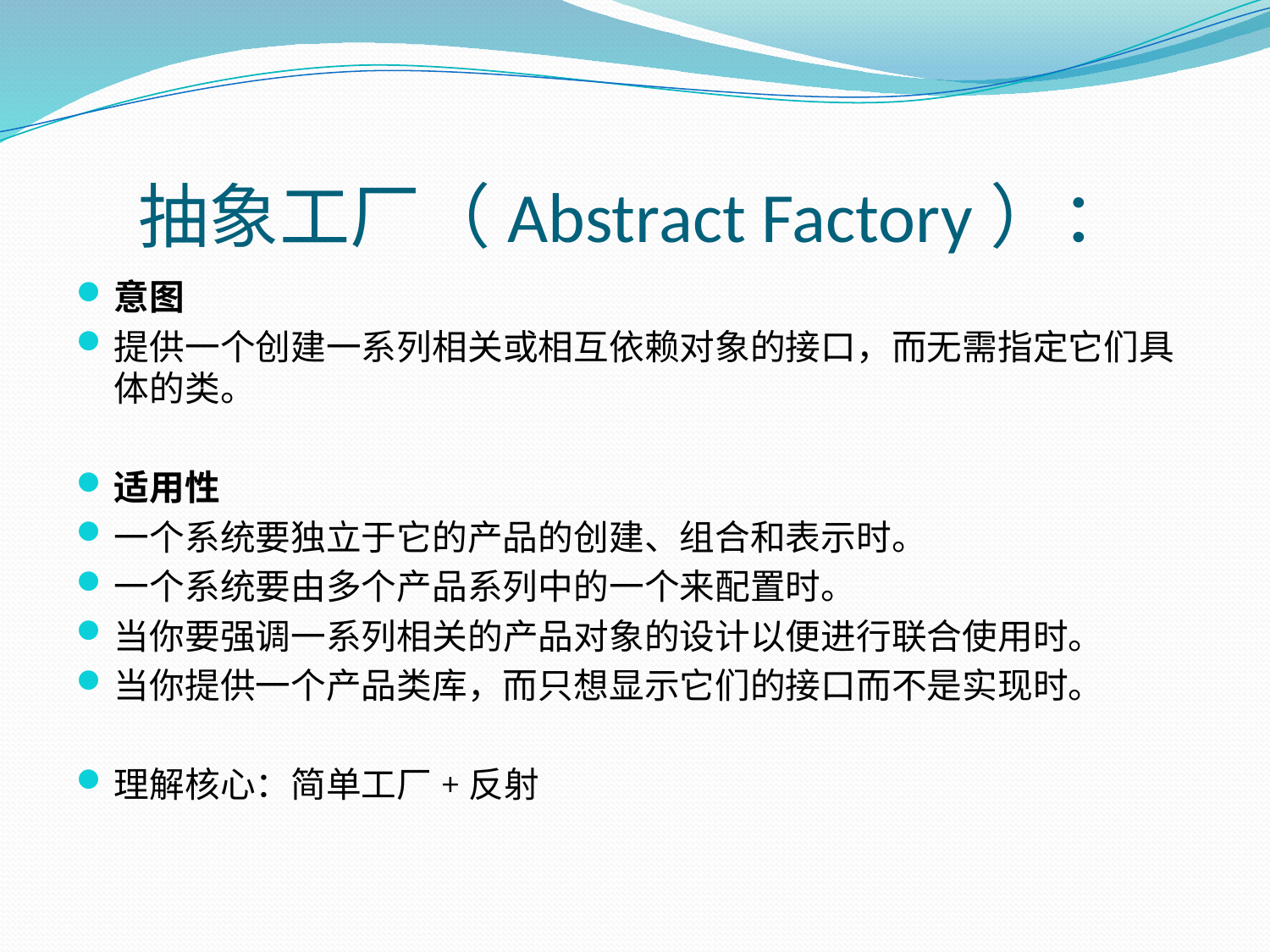

# 抽象工厂（Abstract Factory）：
意图
提供一个创建一系列相关或相互依赖对象的接口，而无需指定它们具体的类。

适用性
一个系统要独立于它的产品的创建、组合和表示时。
一个系统要由多个产品系列中的一个来配置时。
当你要强调一系列相关的产品对象的设计以便进行联合使用时。
当你提供一个产品类库，而只想显示它们的接口而不是实现时。

理解核心：简单工厂+反射